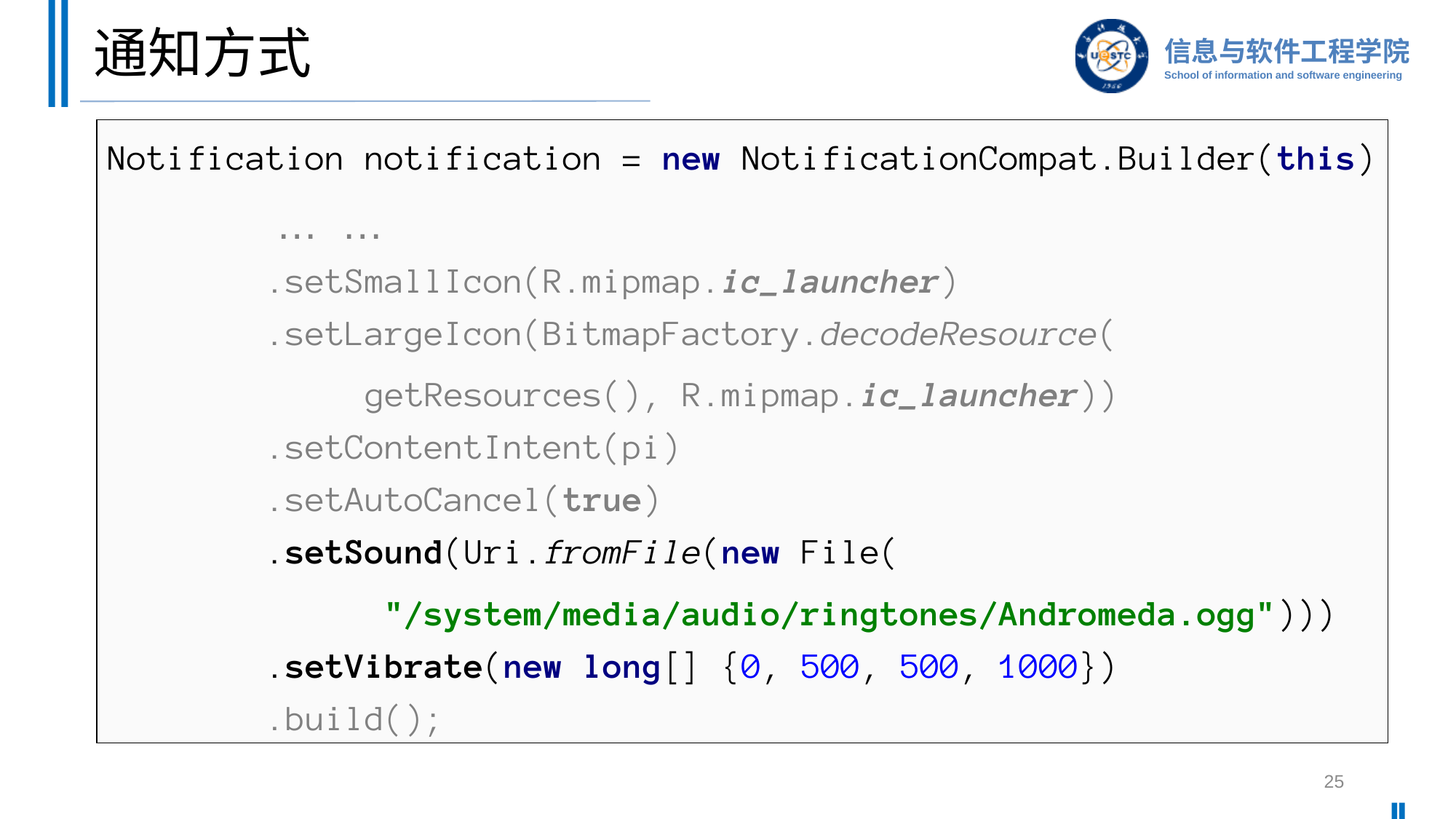

# 通知方式
Notification notification = new NotificationCompat.Builder(this)
	     …  …
        .setSmallIcon(R.mipmap.ic_launcher)
        .setLargeIcon(BitmapFactory.decodeResource(
             getResources(), R.mipmap.ic_launcher))
        .setContentIntent(pi)
        .setAutoCancel(true)
        .setSound(Uri.fromFile(new File(
              "/system/media/audio/ringtones/Andromeda.ogg")))
        .setVibrate(new long[] {0, 500, 500, 1000})
        .build();
25